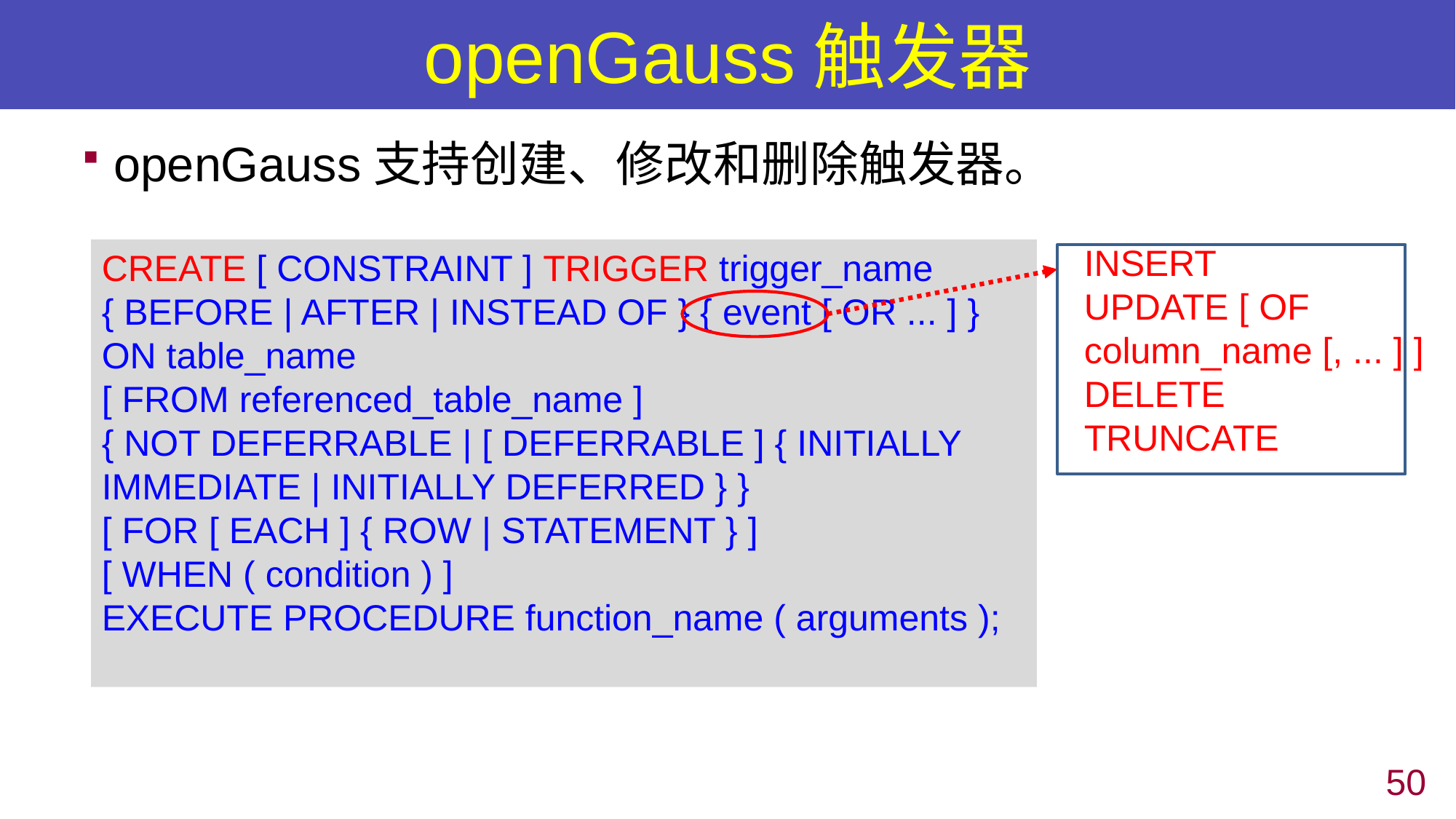

# openGauss触发器
openGauss支持创建、修改和删除触发器。
INSERT
UPDATE [ OF column_name [, ... ] ]
DELETE
TRUNCATE
CREATE [ CONSTRAINT ] TRIGGER trigger_name { BEFORE | AFTER | INSTEAD OF } { event [ OR ... ] }
ON table_name
[ FROM referenced_table_name ]
{ NOT DEFERRABLE | [ DEFERRABLE ] { INITIALLY IMMEDIATE | INITIALLY DEFERRED } }
[ FOR [ EACH ] { ROW | STATEMENT } ]
[ WHEN ( condition ) ]
EXECUTE PROCEDURE function_name ( arguments );

50